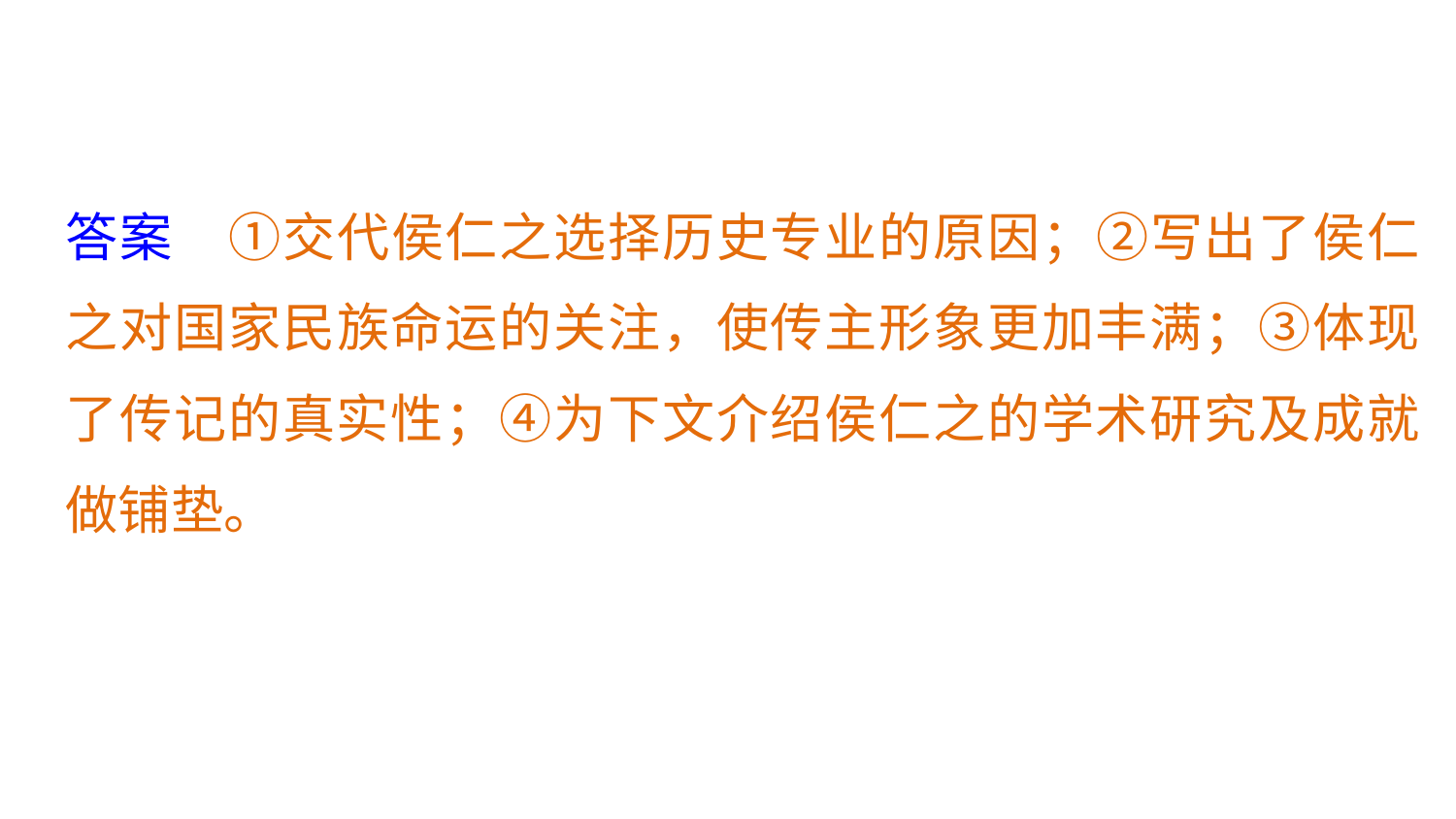

答案　①交代侯仁之选择历史专业的原因；②写出了侯仁之对国家民族命运的关注，使传主形象更加丰满；③体现了传记的真实性；④为下文介绍侯仁之的学术研究及成就做铺垫。